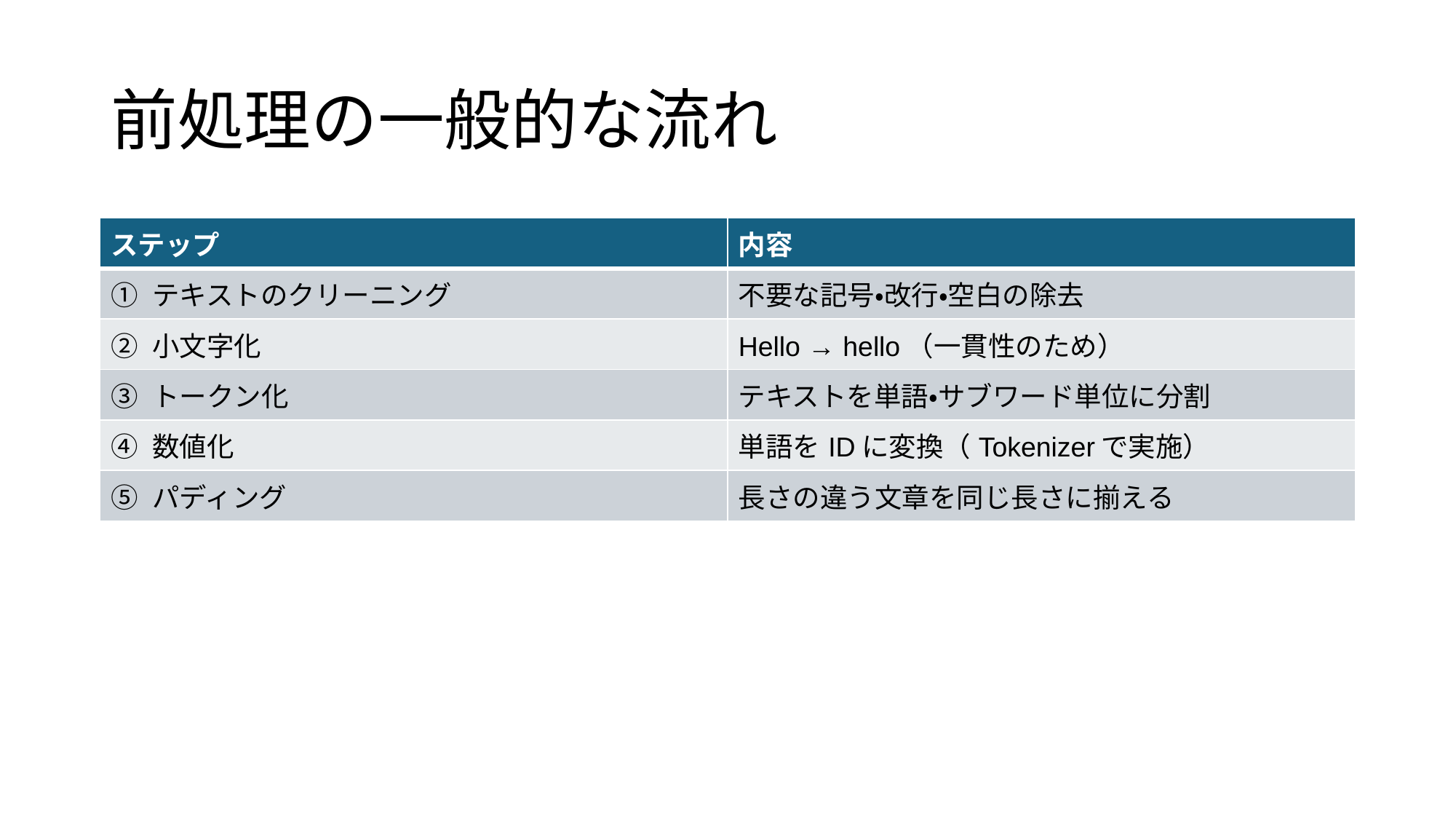

# 前処理の一般的な流れ
| ステップ | 内容 |
| --- | --- |
| ① テキストのクリーニング | 不要な記号・改行・空白の除去 |
| ② 小文字化 | Hello → hello（一貫性のため） |
| ③ トークン化 | テキストを単語・サブワード単位に分割 |
| ④ 数値化 | 単語をIDに変換（Tokenizerで実施） |
| ⑤ パディング | 長さの違う文章を同じ長さに揃える |